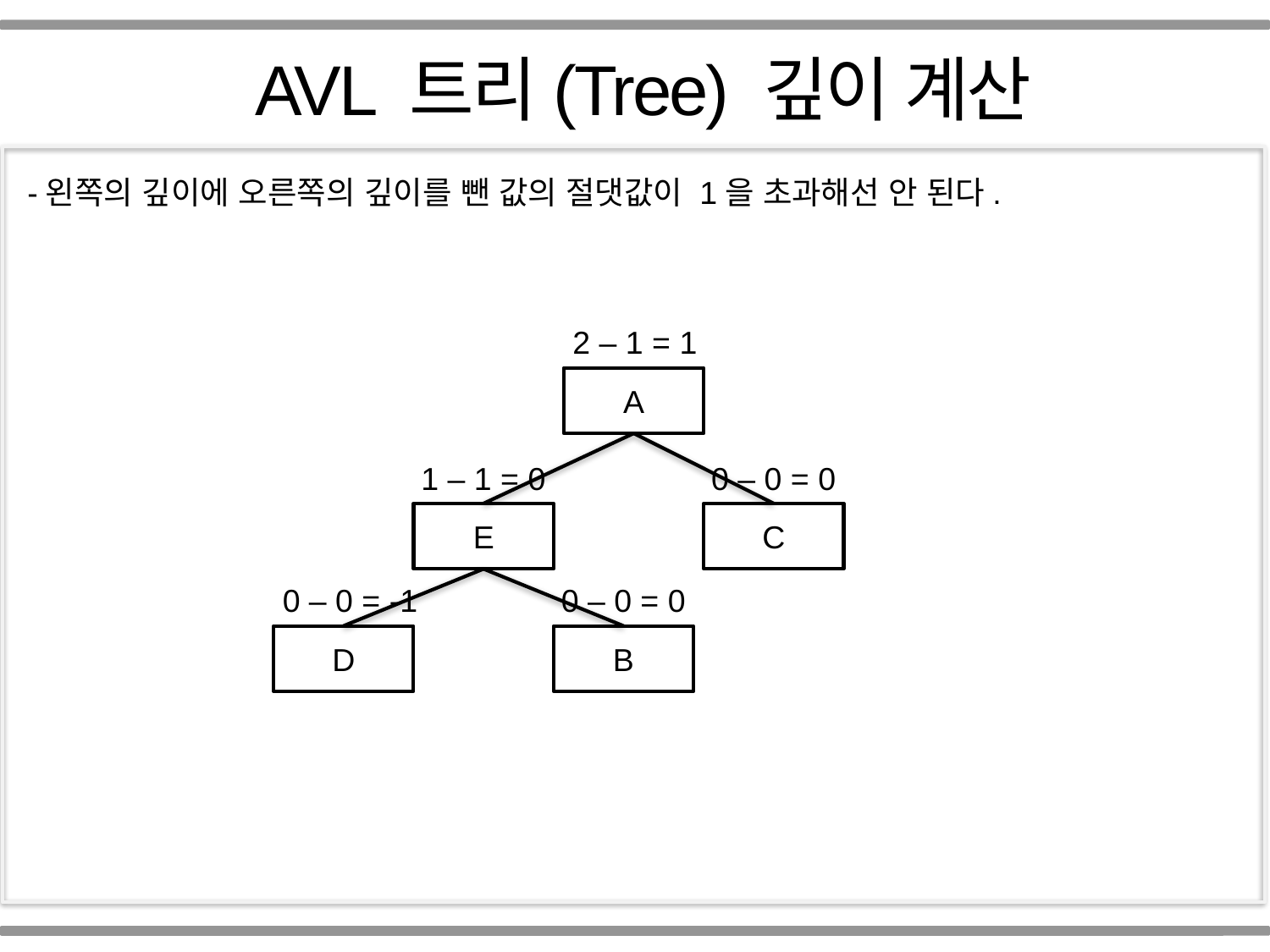

Part 01

 AVL 트리(Tree) 깊이 계산

-왼쪽의 깊이에 오른쪽의 깊이를 뺀 값의 절댓값이 1을 초과해선 안 된다.
2 – 1 = 1
A
1 – 1 = 0
0 – 0 = 0
E
C
0 – 0 = -1
0 – 0 = 0
D
B